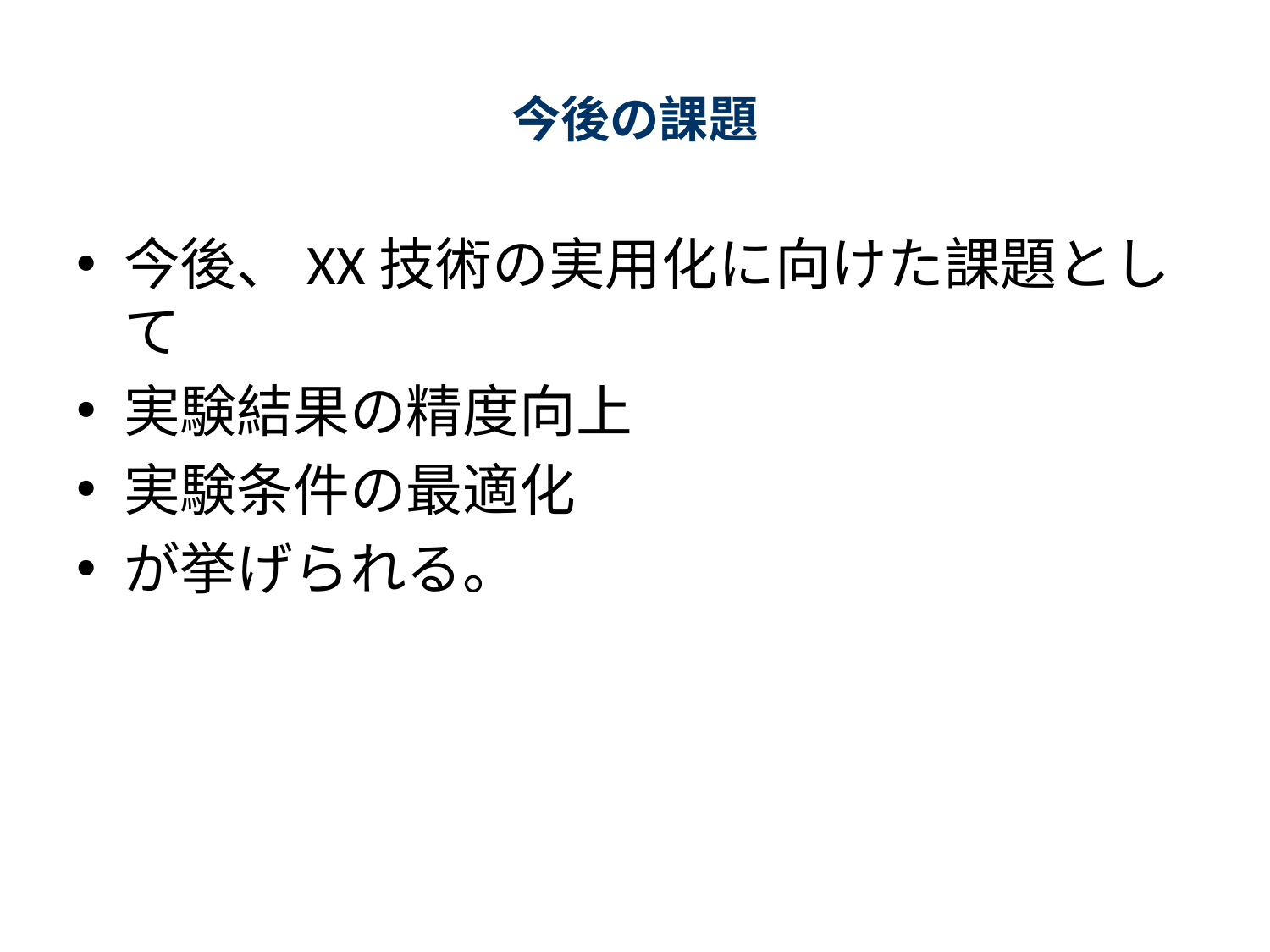

# 今後の課題
今後、XX技術の実用化に向けた課題として
実験結果の精度向上
実験条件の最適化
が挙げられる。